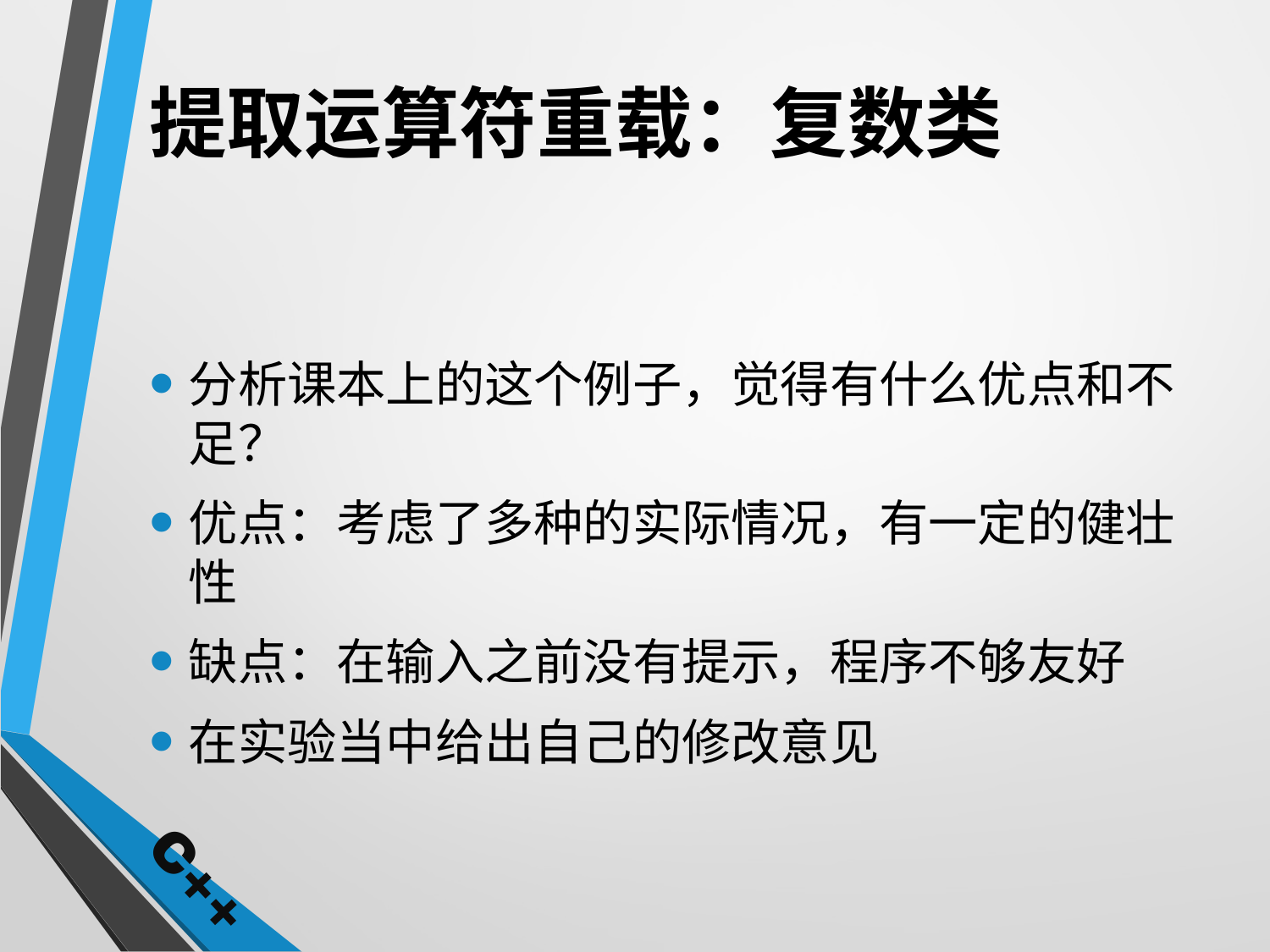

# 提取运算符重载：复数类
分析课本上的这个例子，觉得有什么优点和不足？
优点：考虑了多种的实际情况，有一定的健壮性
缺点：在输入之前没有提示，程序不够友好
在实验当中给出自己的修改意见